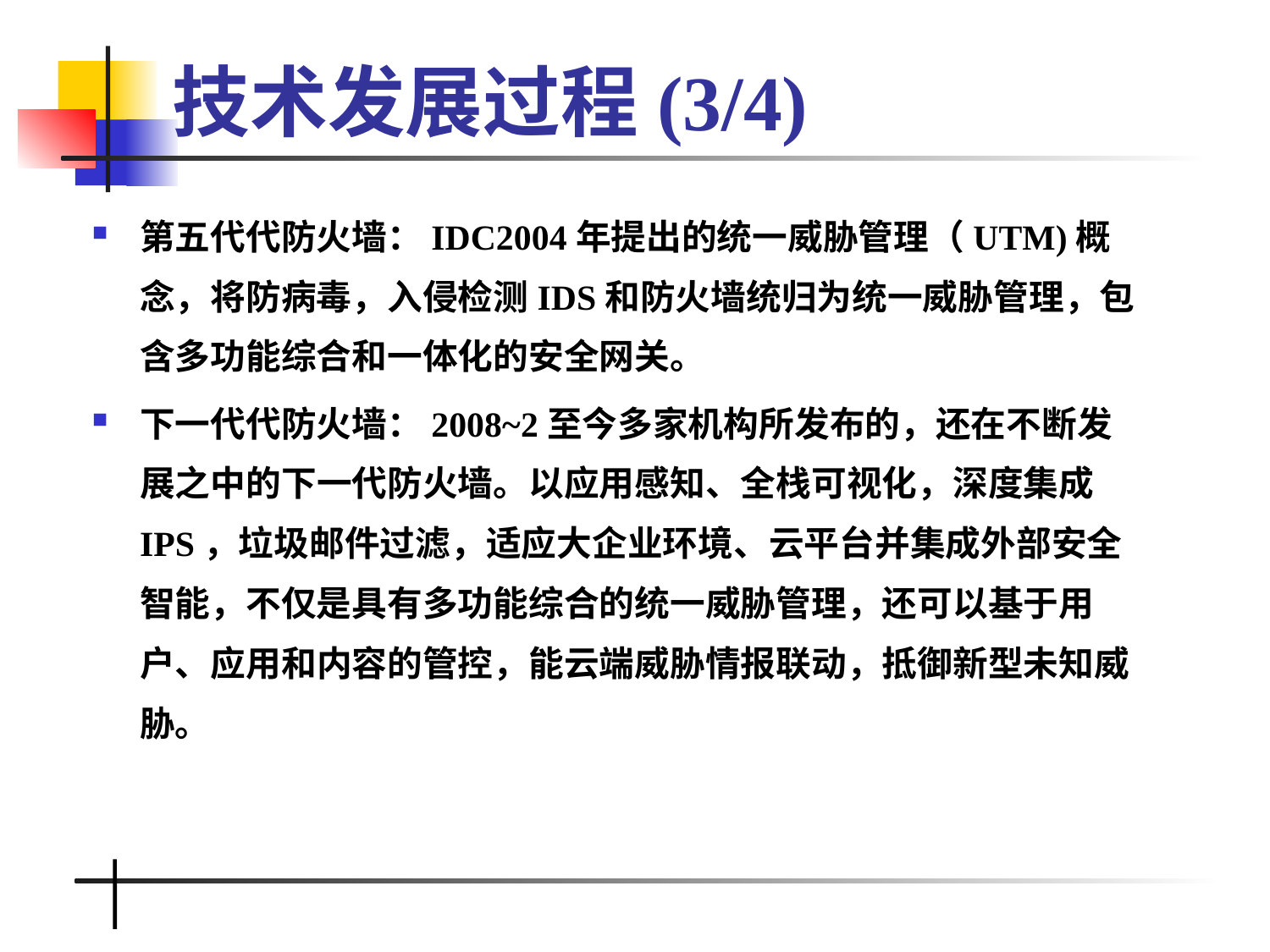

# 技术发展过程(3/4)
第五代代防火墙：IDC2004年提出的统一威胁管理（UTM)概念，将防病毒，入侵检测IDS和防火墙统归为统一威胁管理，包含多功能综合和一体化的安全网关。
下一代代防火墙：2008~2至今多家机构所发布的，还在不断发展之中的下一代防火墙。以应用感知、全栈可视化，深度集成IPS，垃圾邮件过滤，适应大企业环境、云平台并集成外部安全智能，不仅是具有多功能综合的统一威胁管理，还可以基于用户、应用和内容的管控，能云端威胁情报联动，抵御新型未知威胁。